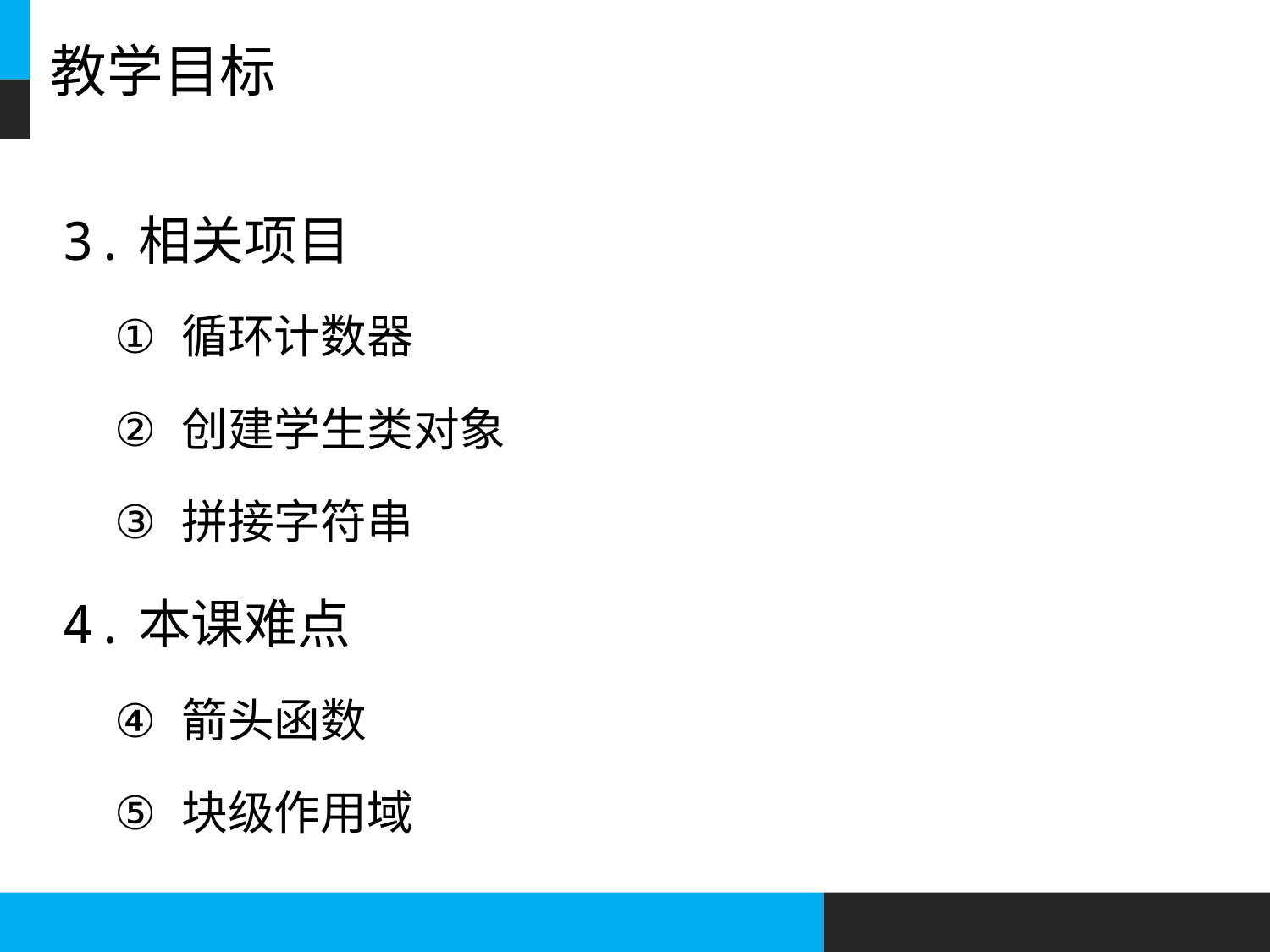

# 教学目标
3.相关项目
循环计数器
创建学生类对象
拼接字符串
4.本课难点
箭头函数
块级作用域